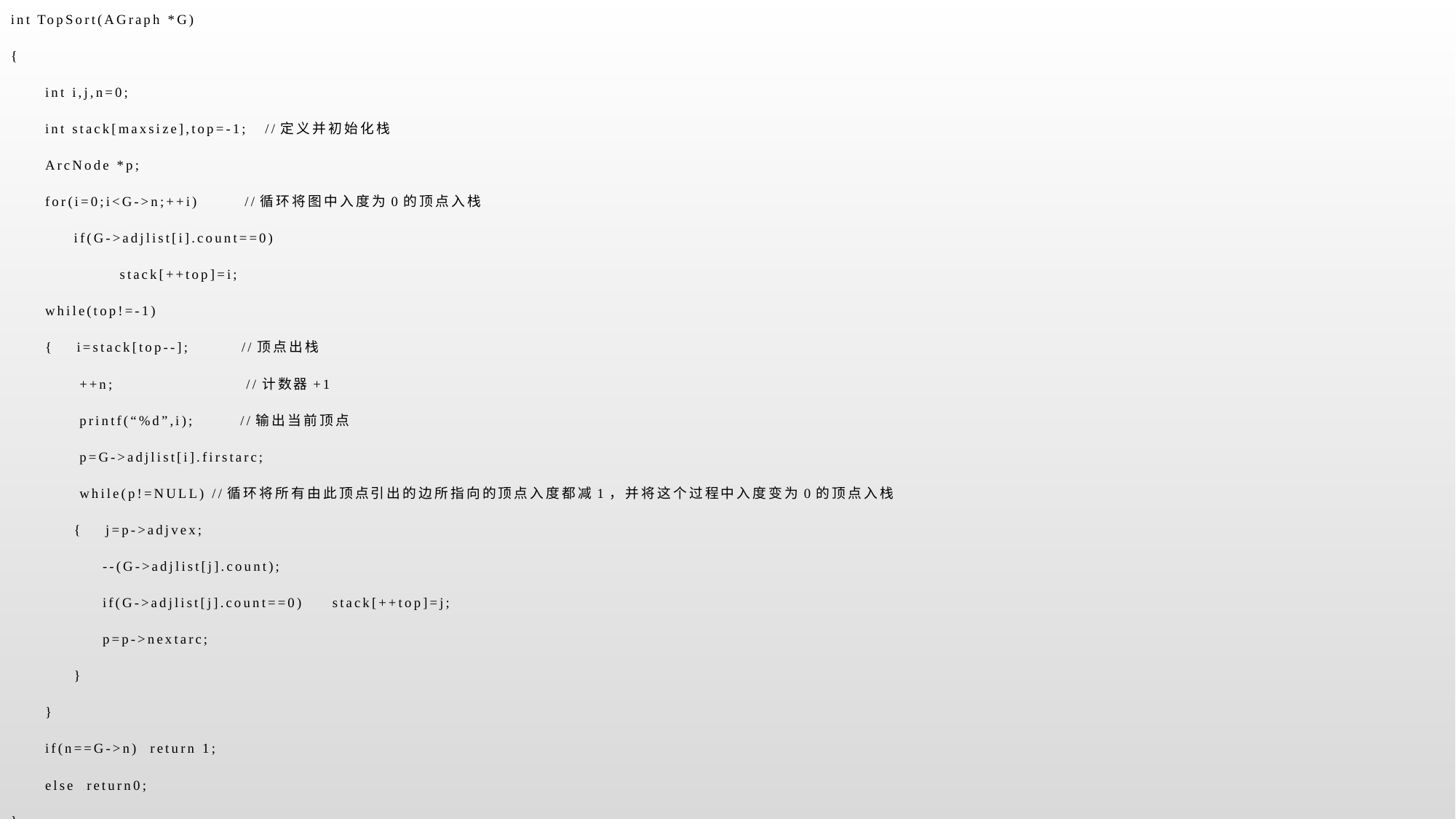

int TopSort(AGraph *G)
{
      int i,j,n=0;
      int stack[maxsize],top=-1;   //定义并初始化栈
      ArcNode *p;
      for(i=0;i<G->n;++i)        //循环将图中入度为0的顶点入栈
           if(G->adjlist[i].count==0)
                   stack[++top]=i;
      while(top!=-1)
      {    i=stack[top--];         //顶点出栈
            ++n;                       //计数器+1
            printf(“%d”,i);        //输出当前顶点
            p=G->adjlist[i].firstarc;
            while(p!=NULL) //循环将所有由此顶点引出的边所指向的顶点入度都减1，并将这个过程中入度变为0的顶点入栈
           {    j=p->adjvex;
                --(G->adjlist[j].count);
                if(G->adjlist[j].count==0)     stack[++top]=j;
                p=p->nextarc;
           }
      }
      if(n==G->n)  return 1;
      else  return0;
}